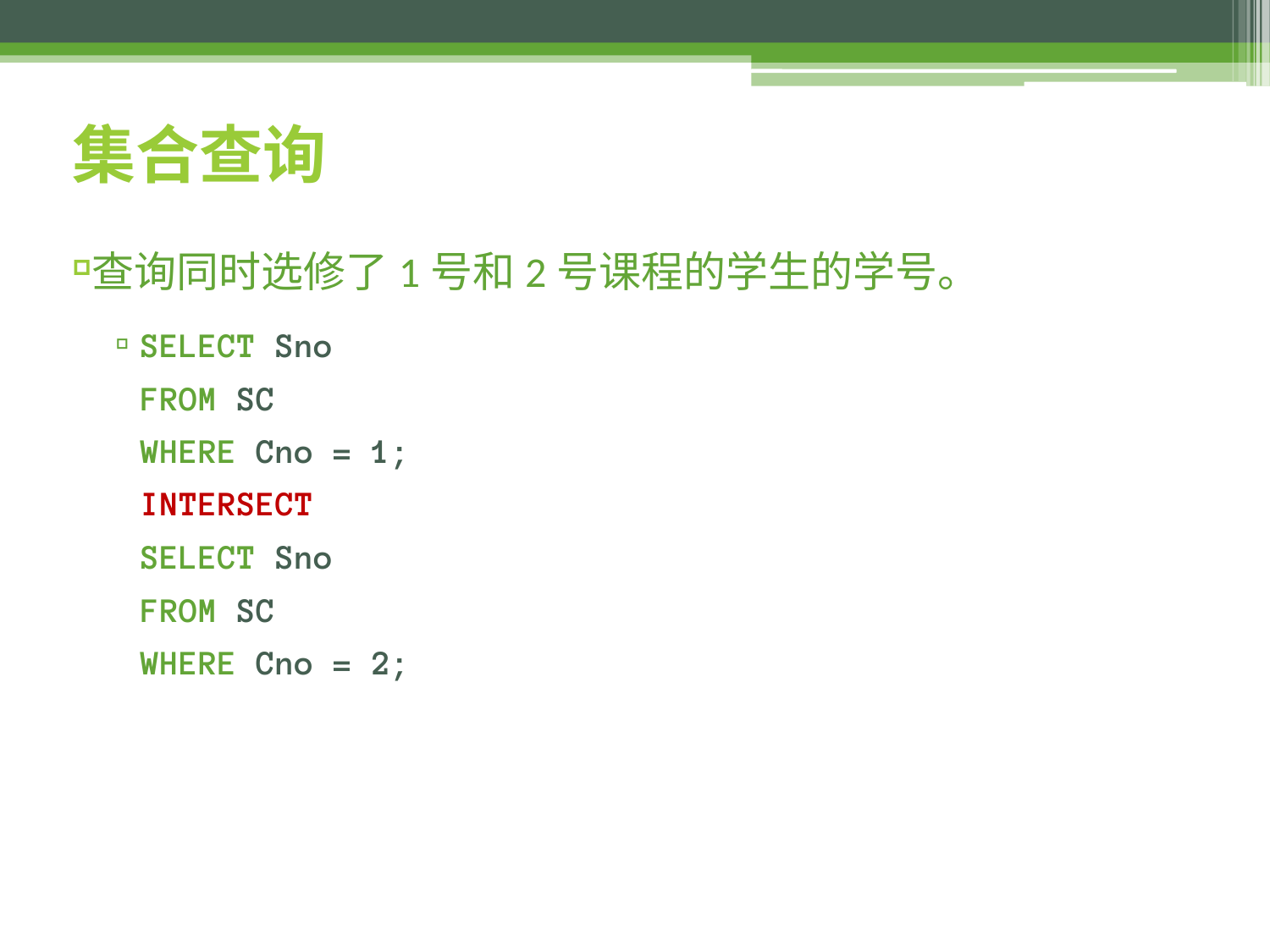

# 集合查询
查询同时选修了1号和2号课程的学生的学号。
SELECT Sno
FROM SC
WHERE Cno = 1;
INTERSECT
SELECT Sno
FROM SC
WHERE Cno = 2;